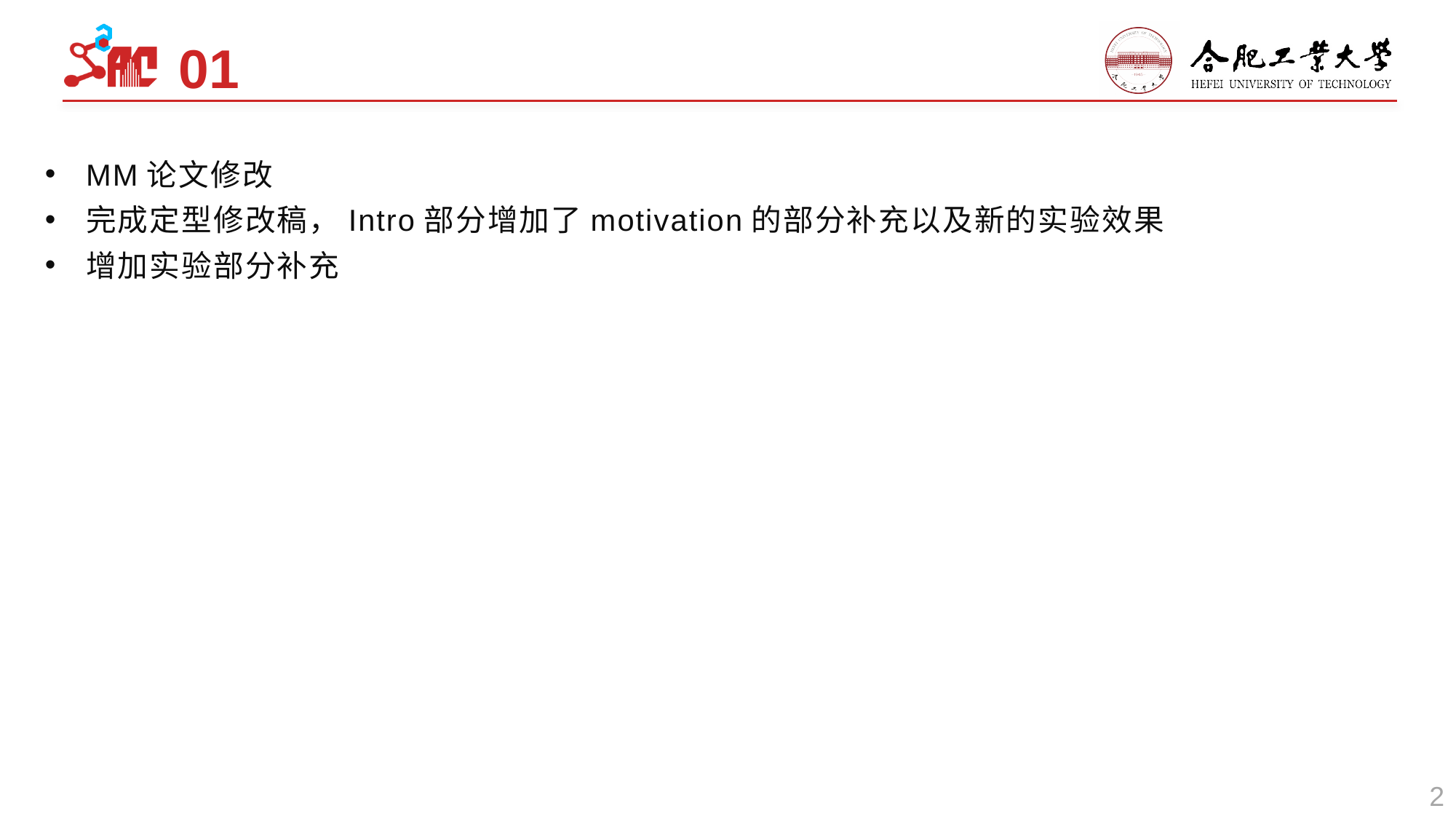

01
MM论文修改
完成定型修改稿，Intro部分增加了motivation的部分补充以及新的实验效果
增加实验部分补充
2